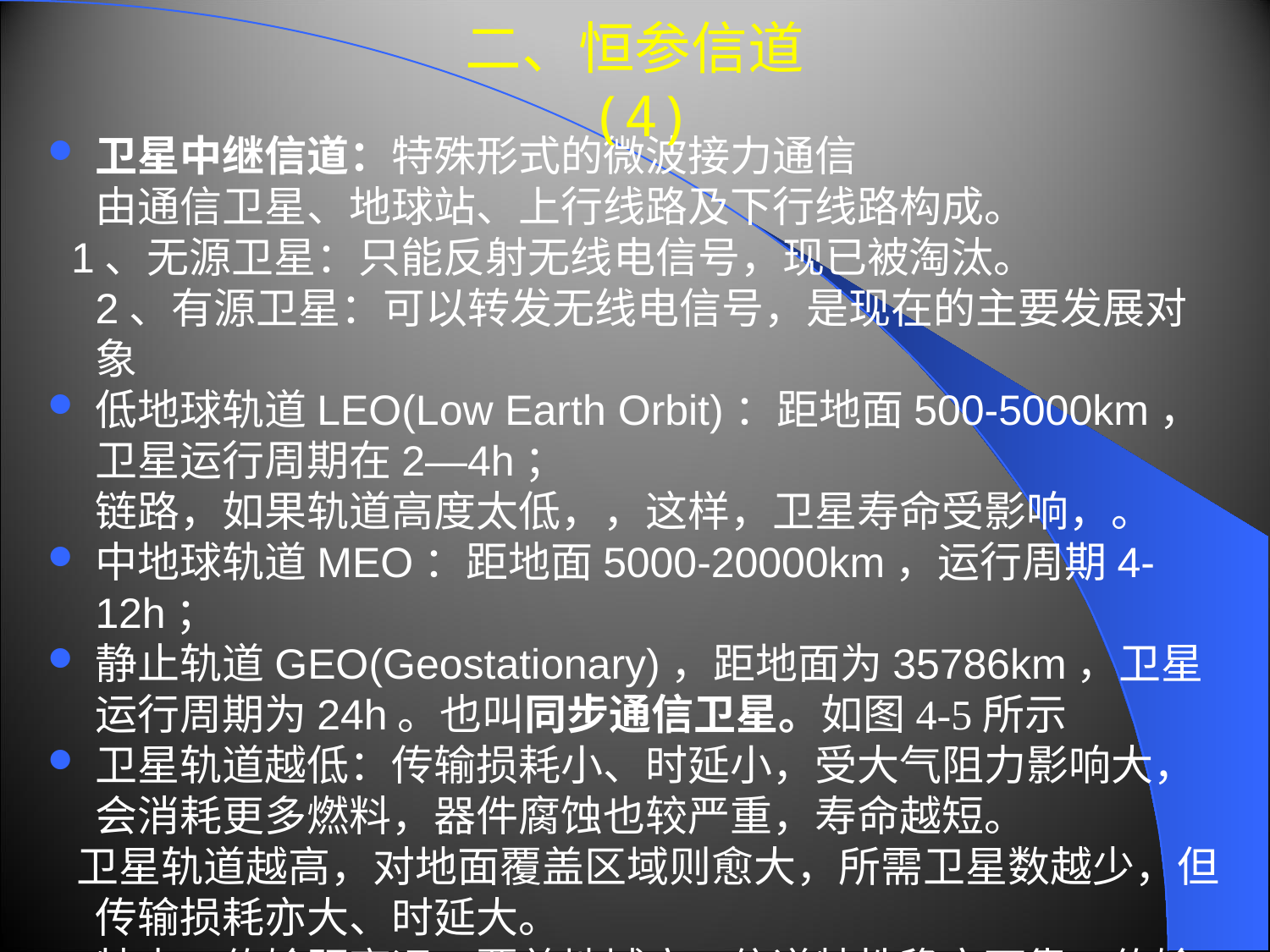

# 二、恒参信道(4)
卫星中继信道：特殊形式的微波接力通信
	由通信卫星、地球站、上行线路及下行线路构成。
  1、无源卫星：只能反射无线电信号，现已被淘汰。
	2、有源卫星：可以转发无线电信号，是现在的主要发展对象
低地球轨道LEO(Low Earth Orbit)：距地面500-5000km，卫星运行周期在2—4h；
	链路，如果轨道高度太低，，这样，卫星寿命受影响，。
中地球轨道MEO：距地面5000-20000km，运行周期4-12h；
静止轨道GEO(Geostationary)，距地面为35786km，卫星运行周期为24h。也叫同步通信卫星。如图4-5所示
卫星轨道越低：传输损耗小、时延小，受大气阻力影响大，会消耗更多燃料，器件腐蚀也较严重，寿命越短。
  卫星轨道越高，对地面覆盖区域则愈大，所需卫星数越少，但传输损耗亦大、时延大。
特点：传输距离远、覆盖地域广、信道特性稳定可靠、传输容量大。